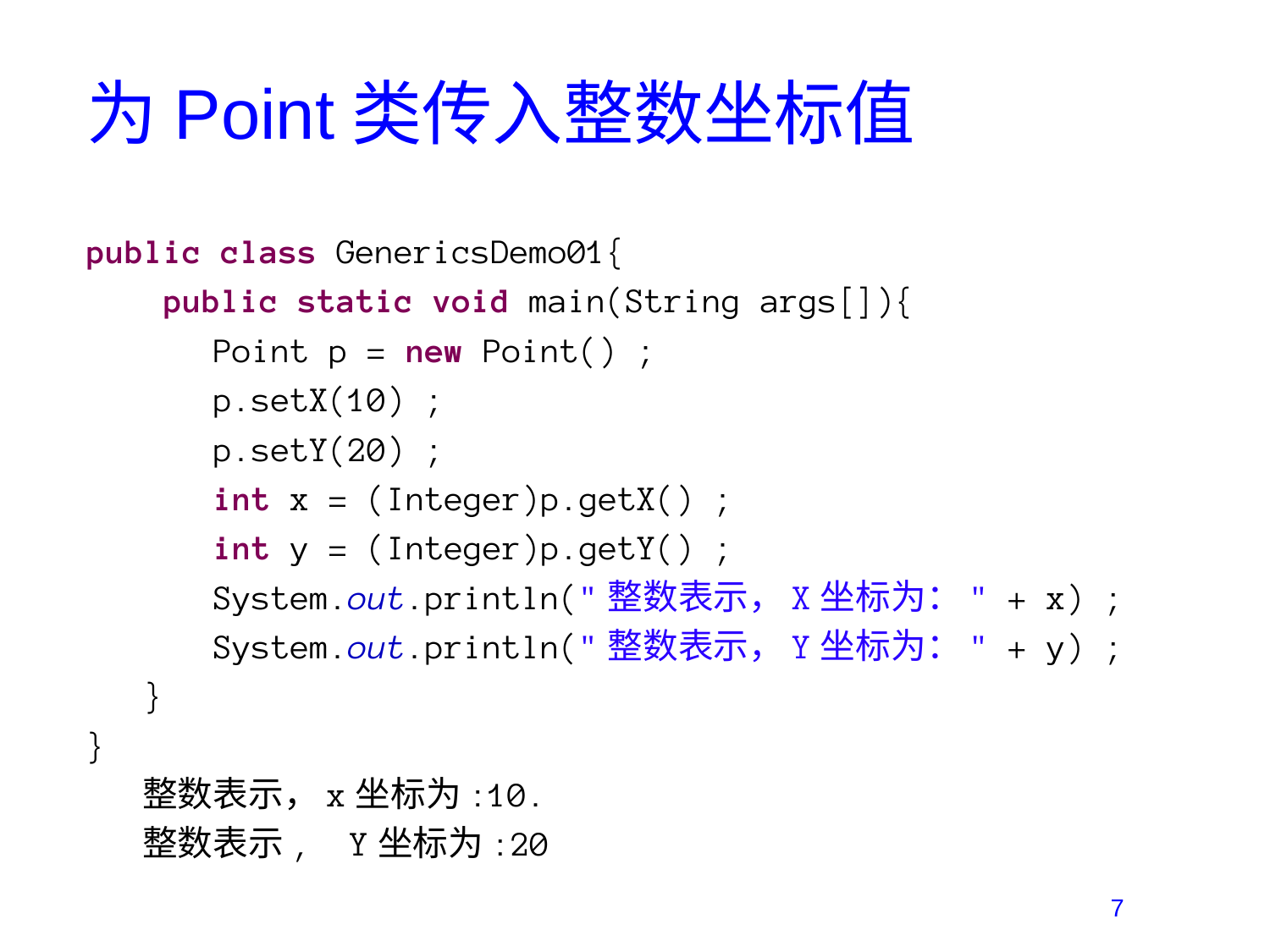

# 为Point类传入整数坐标值
public class GenericsDemo01{
    public static void main(String args[]){
	Point p = new Point() ;
	p.setX(10) ;
	p.setY(20) ;
	int x = (Integer)p.getX() ;
	int y = (Integer)p.getY() ;
	System.out.println("整数表示，X坐标为：" + x) ;
	System.out.println("整数表示，Y坐标为：" + y) ;
   }
}
整数表示，x坐标为:10.
整数表示,  Y坐标为:20

7